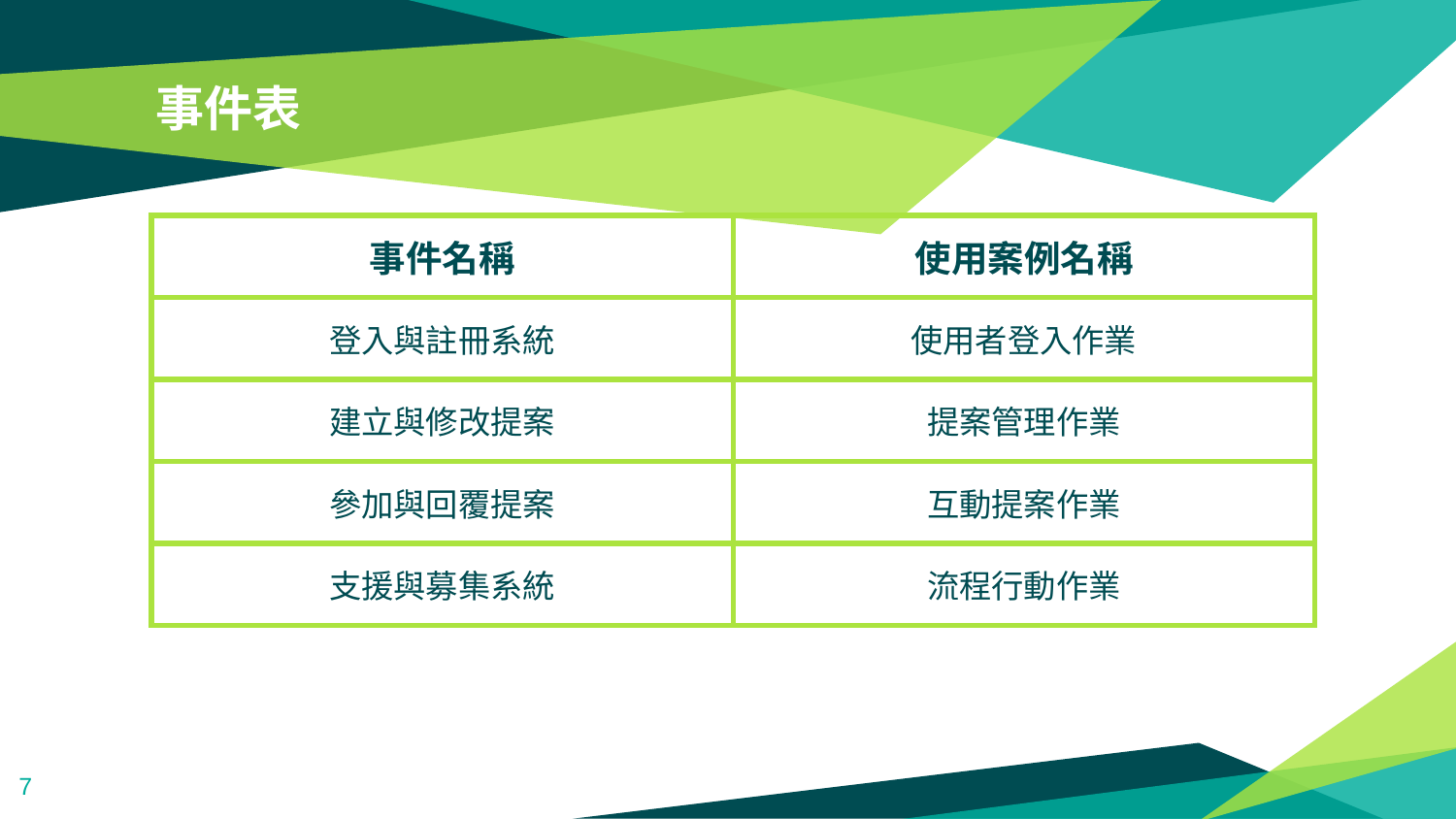

# 事件表
| 事件名稱 | 使用案例名稱 |
| --- | --- |
| 登入與註冊系統 | 使用者登入作業 |
| 建立與修改提案 | 提案管理作業 |
| 參加與回覆提案 | 互動提案作業 |
| 支援與募集系統 | 流程行動作業 |
7